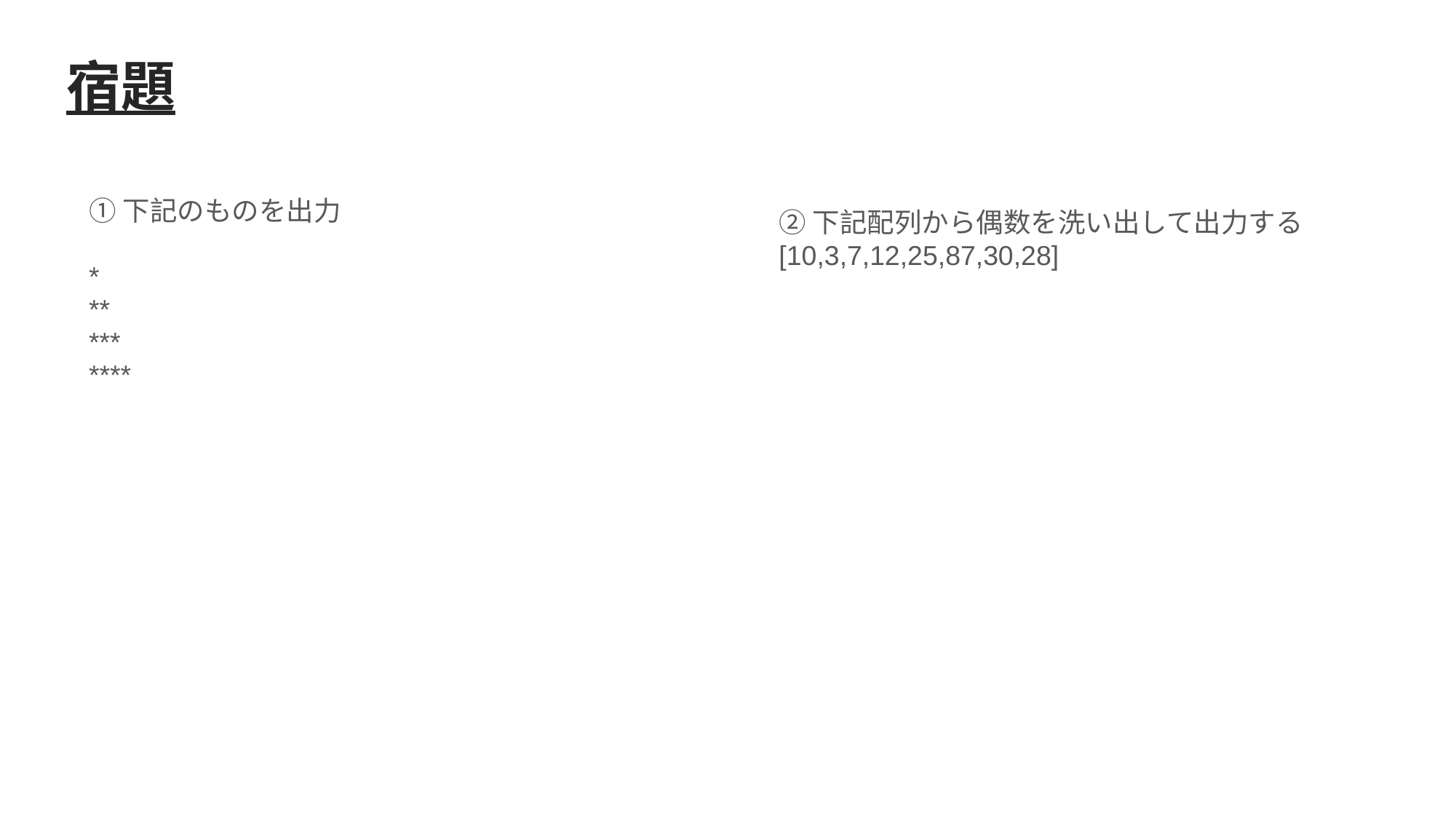

宿題
①下記のものを出力

*
**
***
****
②下記配列から偶数を洗い出して出力する
[10,3,7,12,25,87,30,28]